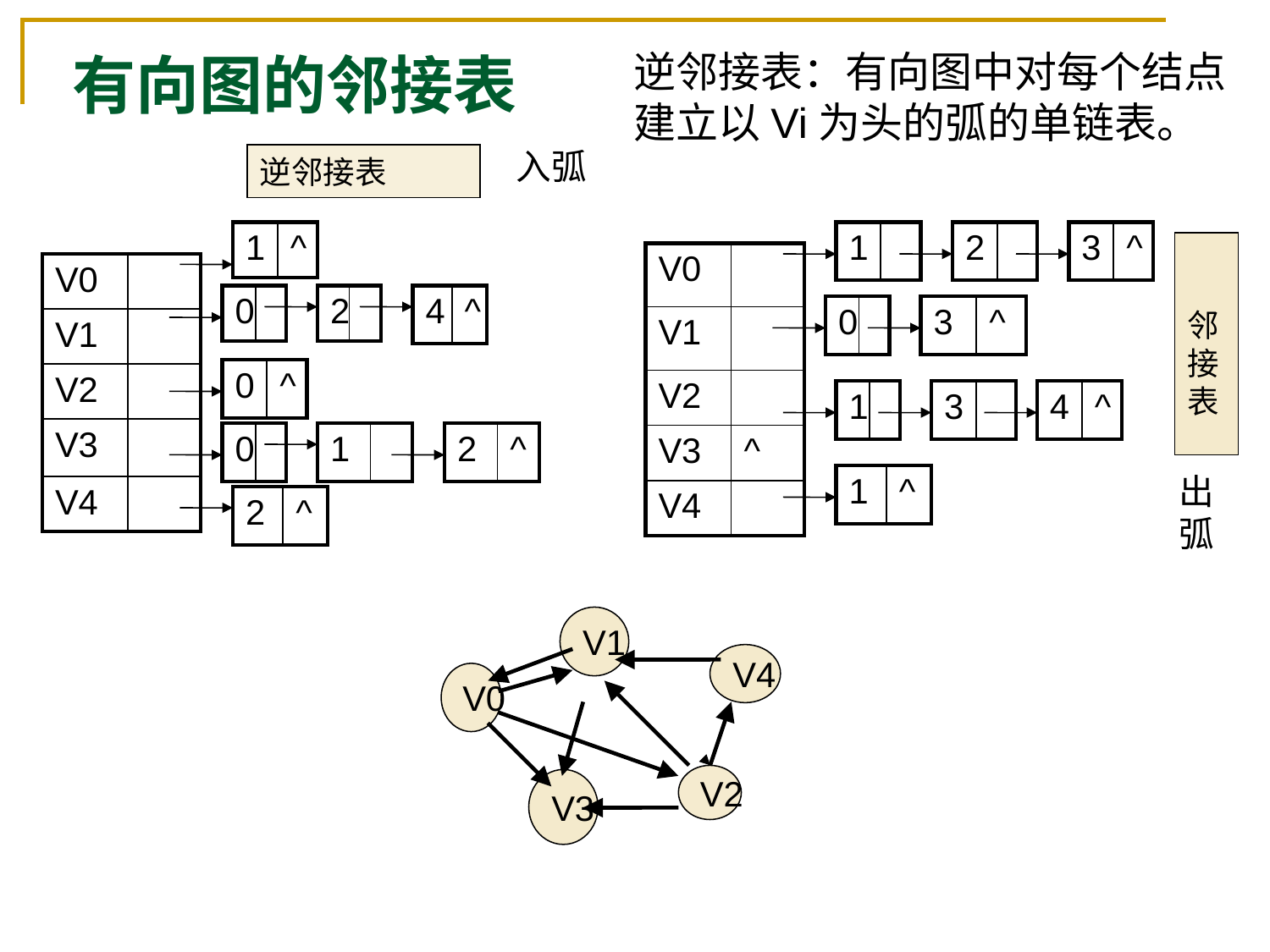

有向图的邻接表
逆邻接表：有向图中对每个结点建立以Vi为头的弧的单链表。
入弧
逆邻接表
| 1 | ^ |
| --- | --- |
| 1 |  |
| --- | --- |
| 2 |  |
| --- | --- |
| 3 | ^ |
| --- | --- |

邻
接
表
| V0 |  |
| --- | --- |
| V1 |  |
| V2 |  |
| V3 | ^ |
| V4 |  |
| V0 |  |
| --- | --- |
| V1 |  |
| V2 |  |
| V3 |  |
| V4 |  |

| 0 |  |
| --- | --- |
| 2 |  |
| --- | --- |
| 4 | ^ |
| --- | --- |
| 0 |  |
| --- | --- |
| 3 | ^ |
| --- | --- |

| 0 | ^ |
| --- | --- |
| 1 |  |
| --- | --- |
| 3 |  |
| --- | --- |
| 4 | ^ |
| --- | --- |

| 0 |  |
| --- | --- |
| 1 |  |
| --- | --- |
| 2 | ^ |
| --- | --- |

出
弧
| 1 | ^ |
| --- | --- |
| 2 | ^ |
| --- | --- |

V1
V4

V0

V2

V3